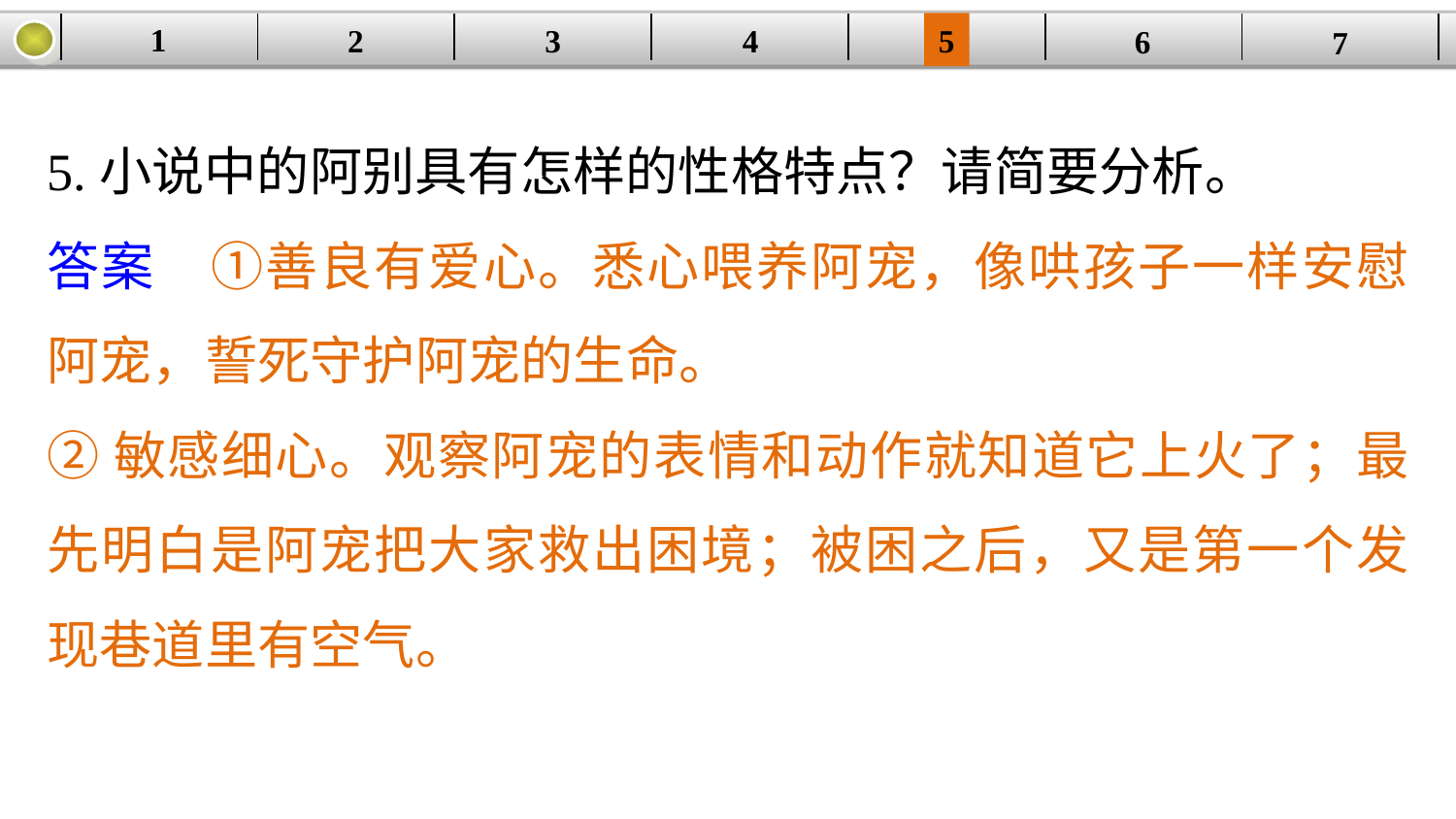

1
5
3
2
|  |  |  |  |  |  |  |
| --- | --- | --- | --- | --- | --- | --- |
4
6
7

5.小说中的阿别具有怎样的性格特点？请简要分析。
答案　①善良有爱心。悉心喂养阿宠，像哄孩子一样安慰阿宠，誓死守护阿宠的生命。
②敏感细心。观察阿宠的表情和动作就知道它上火了；最先明白是阿宠把大家救出困境；被困之后，又是第一个发现巷道里有空气。